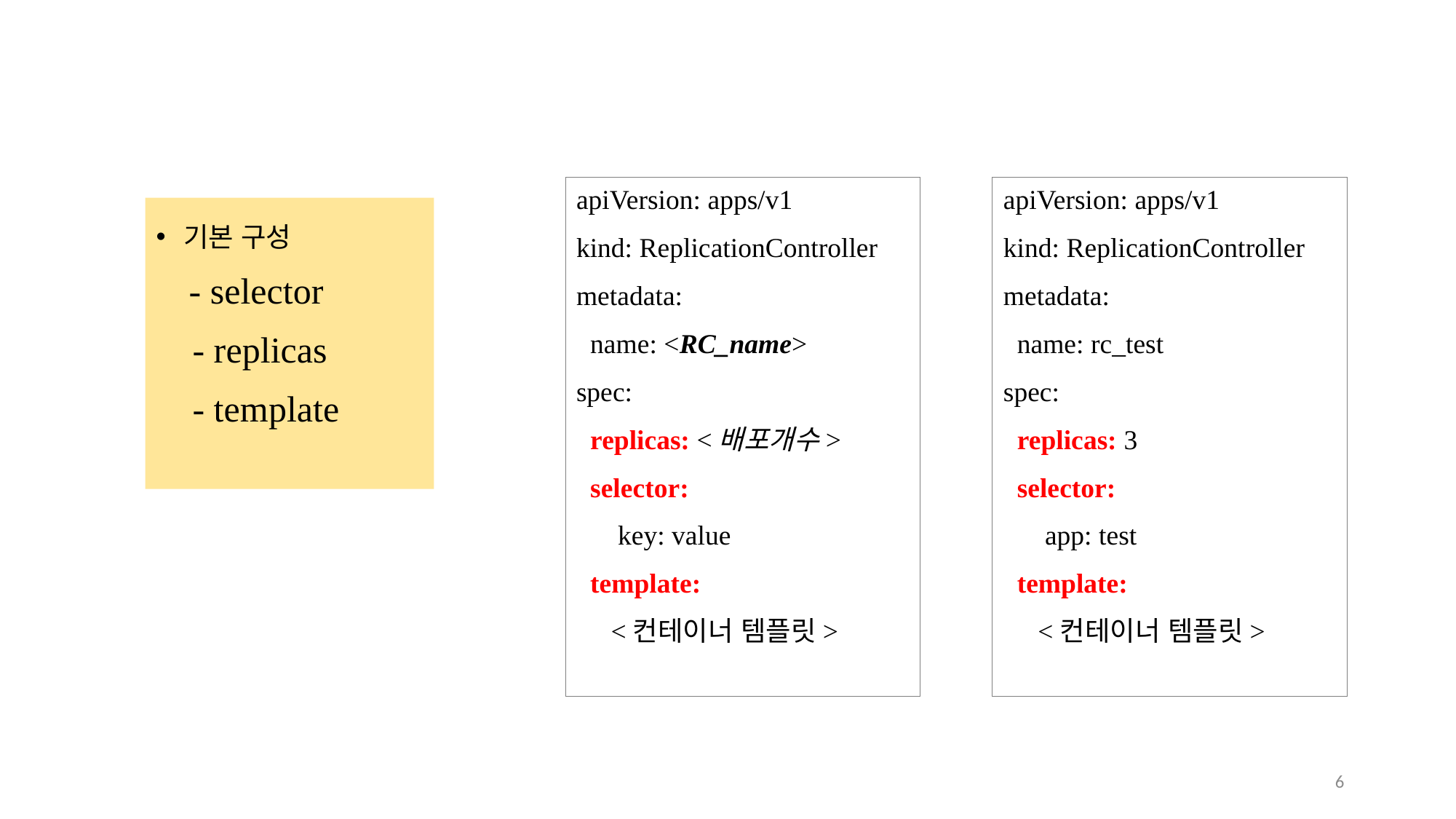

apiVersion: apps/v1
kind: ReplicationController
metadata:
  name: <RC_name>
spec:
  replicas: <배포개수>
  selector:
      key: value
  template:
     <컨테이너 템플릿>
apiVersion: apps/v1
kind: ReplicationController
metadata:
  name: rc_test
spec:
  replicas: 3
  selector:
      app: test
  template:
     <컨테이너 템플릿>
기본 구성
    - selector
    - replicas
    - template
6